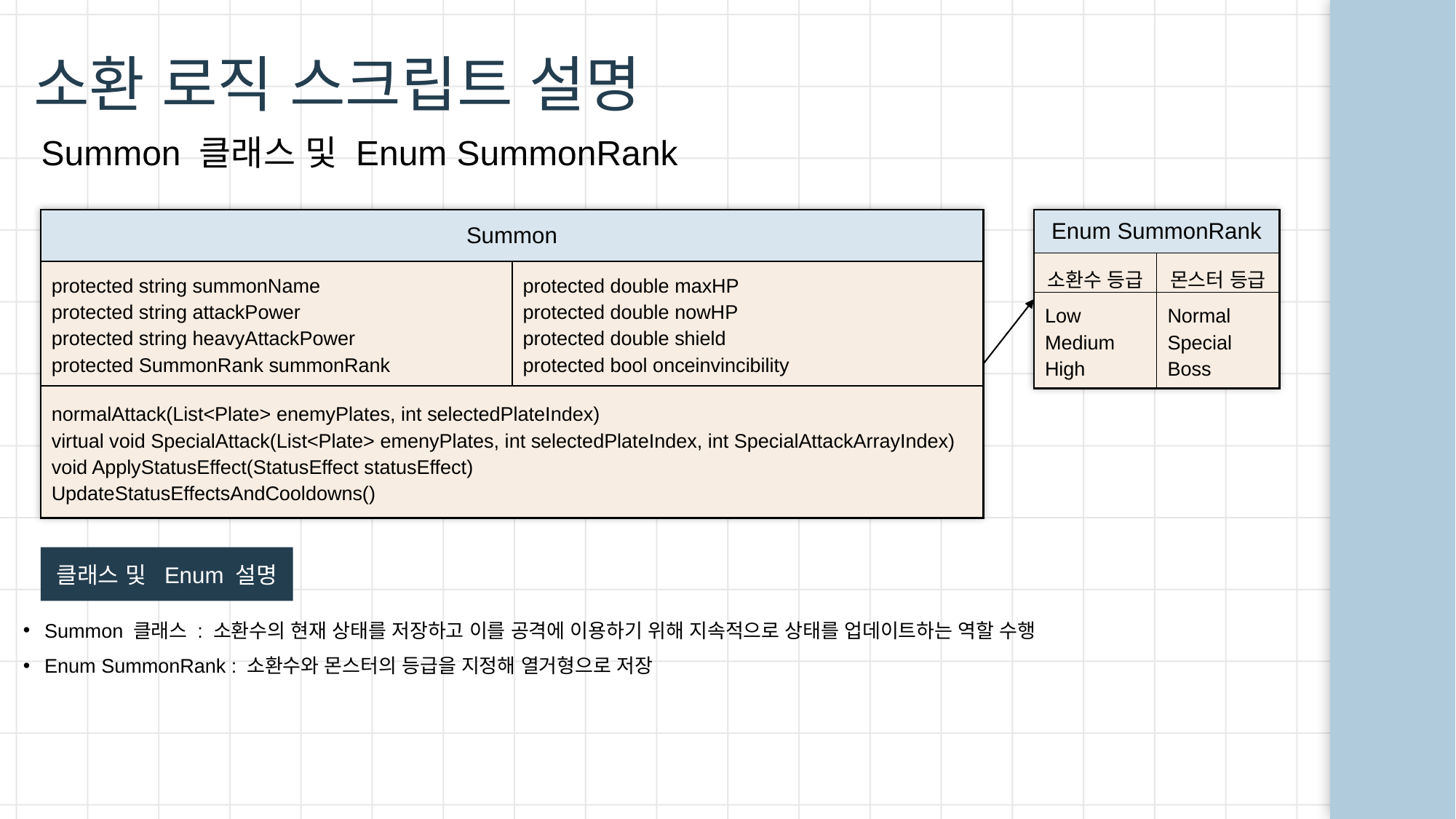

소환 로직 스크립트 설명
Summon 클래스 및 Enum SummonRank
| Summon |  |
| --- | --- |
| protected string summonName protected string attackPower protected string heavyAttackPower protected SummonRank summonRank | protected double maxHP protected double nowHP protected double shield protected bool onceinvincibility |
| normalAttack(List<Plate> enemyPlates, int selectedPlateIndex) virtual void SpecialAttack(List<Plate> emenyPlates, int selectedPlateIndex, int SpecialAttackArrayIndex) void ApplyStatusEffect(StatusEffect statusEffect) UpdateStatusEffectsAndCooldowns() |  |
| Enum SummonRank |  |
| --- | --- |
| 소환수 등급 | 몬스터 등급 |
| Low Medium High | Normal Special Boss |
클래스 및  Enum 설명
Summon 클래스 : 소환수의 현재 상태를 저장하고 이를 공격에 이용하기 위해 지속적으로 상태를 업데이트하는 역할 수행
Enum SummonRank : 소환수와 몬스터의 등급을 지정해 열거형으로 저장